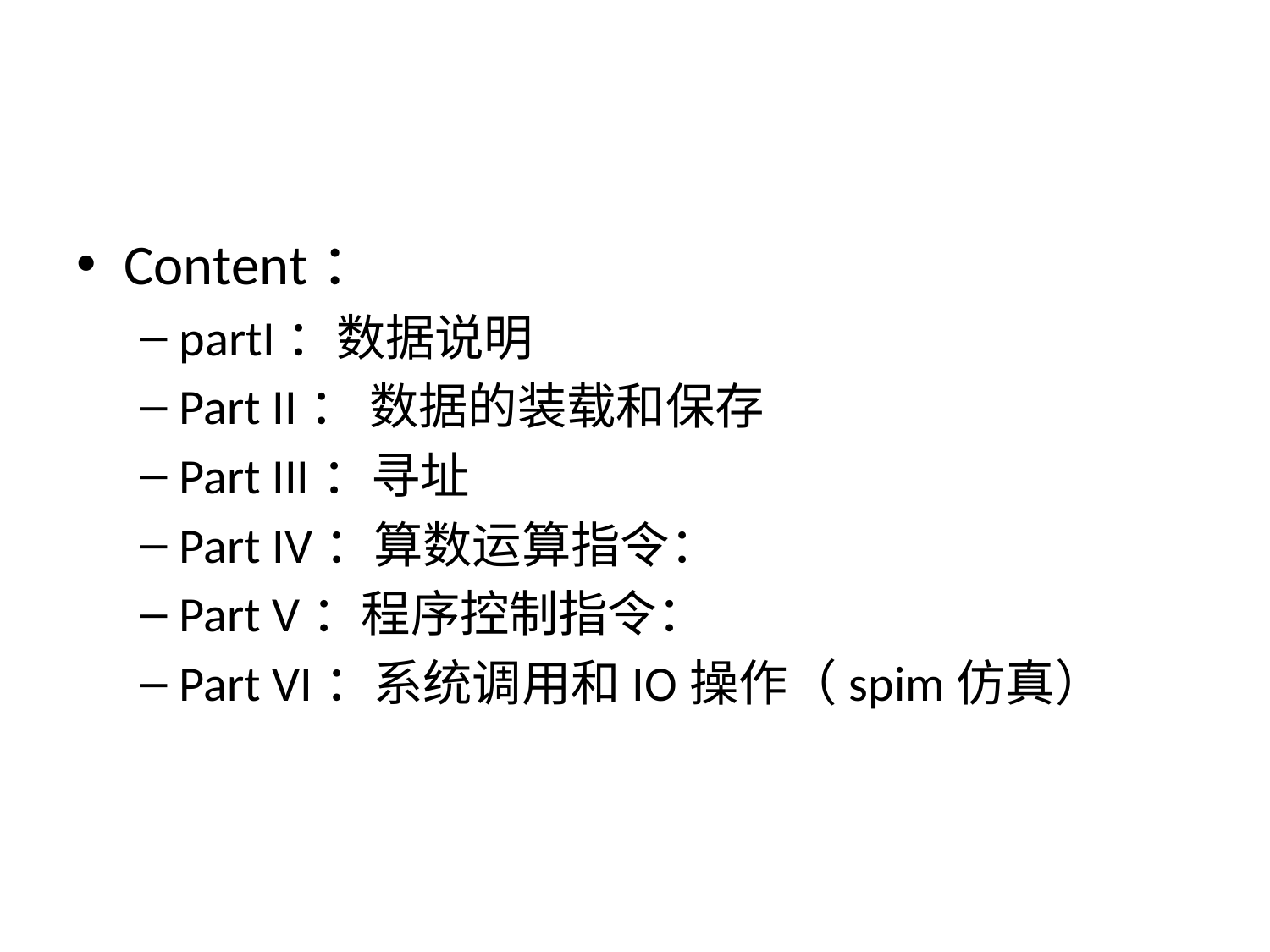

#
Content：
partI：数据说明
Part II： 数据的装载和保存
Part III：寻址
Part IV：算数运算指令：
Part V：程序控制指令：
Part VI：系统调用和IO操作（spim仿真）